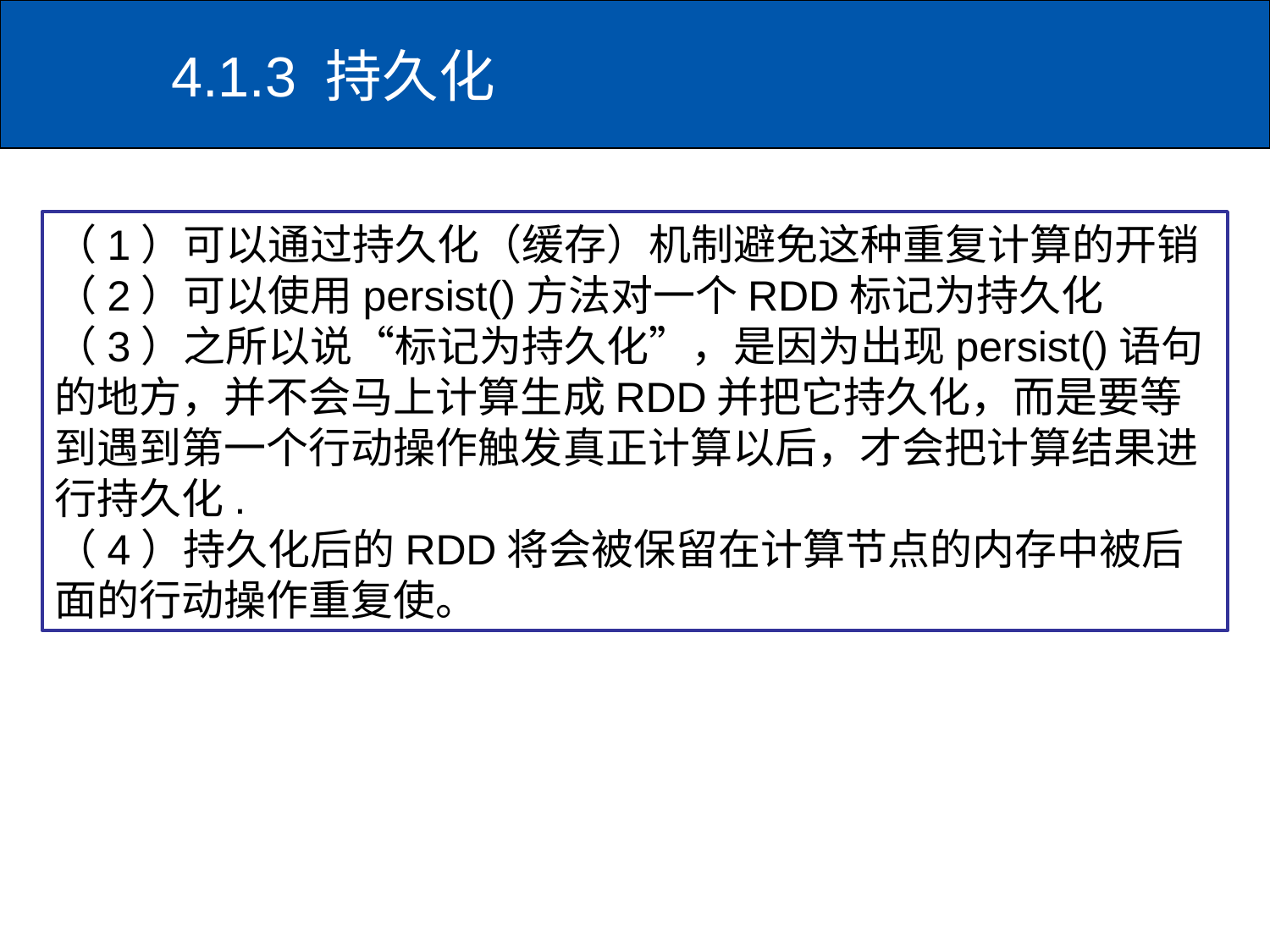

# 4.1.3 持久化
（1）可以通过持久化（缓存）机制避免这种重复计算的开销
（2）可以使用persist()方法对一个RDD标记为持久化
（3）之所以说“标记为持久化”，是因为出现persist()语句的地方，并不会马上计算生成RDD并把它持久化，而是要等到遇到第一个行动操作触发真正计算以后，才会把计算结果进行持久化.
（4）持久化后的RDD将会被保留在计算节点的内存中被后面的行动操作重复使。